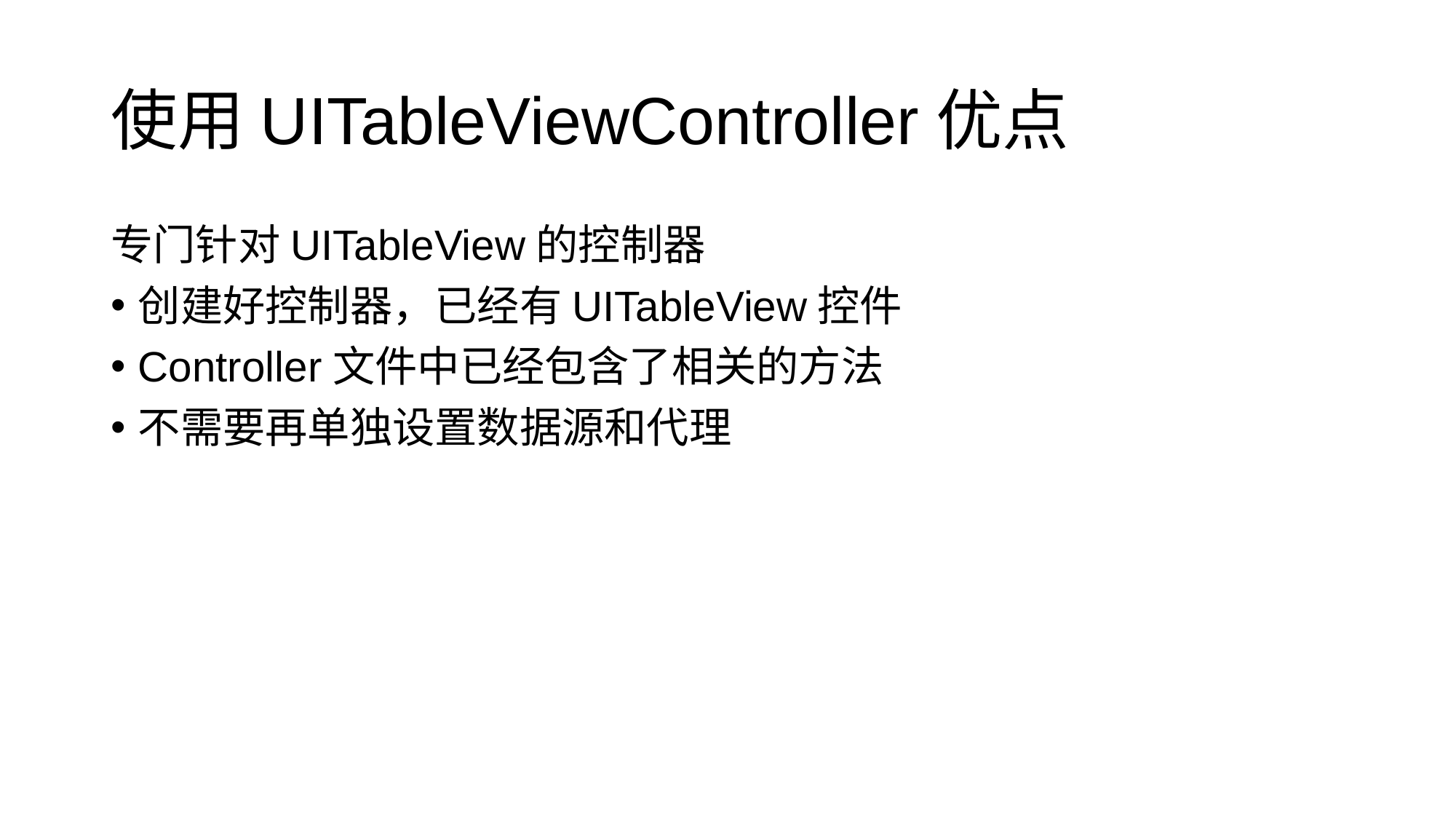

# 使用UITableViewController优点
专门针对UITableView的控制器
创建好控制器，已经有UITableView控件
Controller文件中已经包含了相关的方法
不需要再单独设置数据源和代理